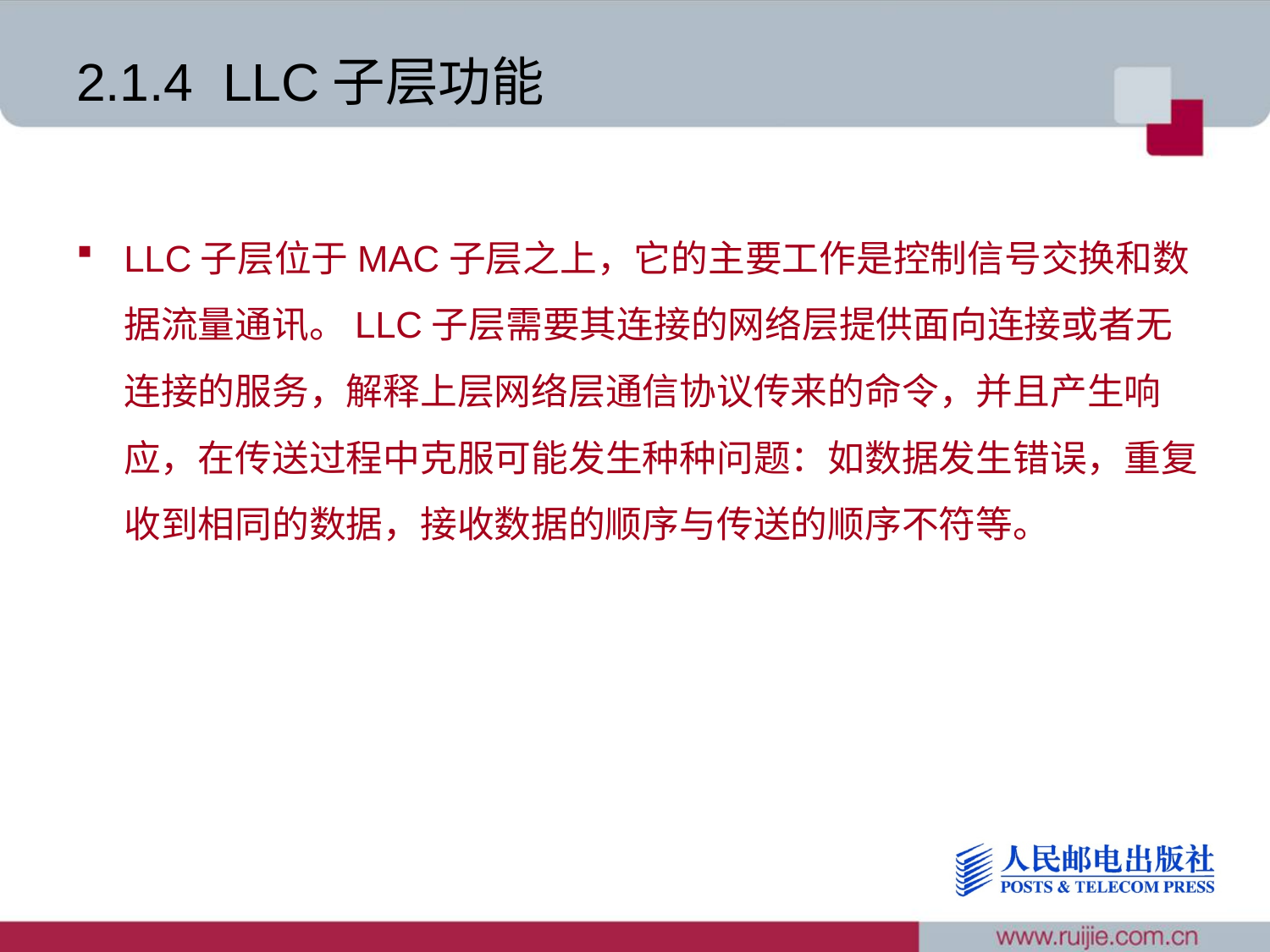

# 2.1.4  LLC子层功能
LLC子层位于MAC子层之上，它的主要工作是控制信号交换和数据流量通讯。LLC子层需要其连接的网络层提供面向连接或者无连接的服务，解释上层网络层通信协议传来的命令，并且产生响应，在传送过程中克服可能发生种种问题：如数据发生错误，重复收到相同的数据，接收数据的顺序与传送的顺序不符等。